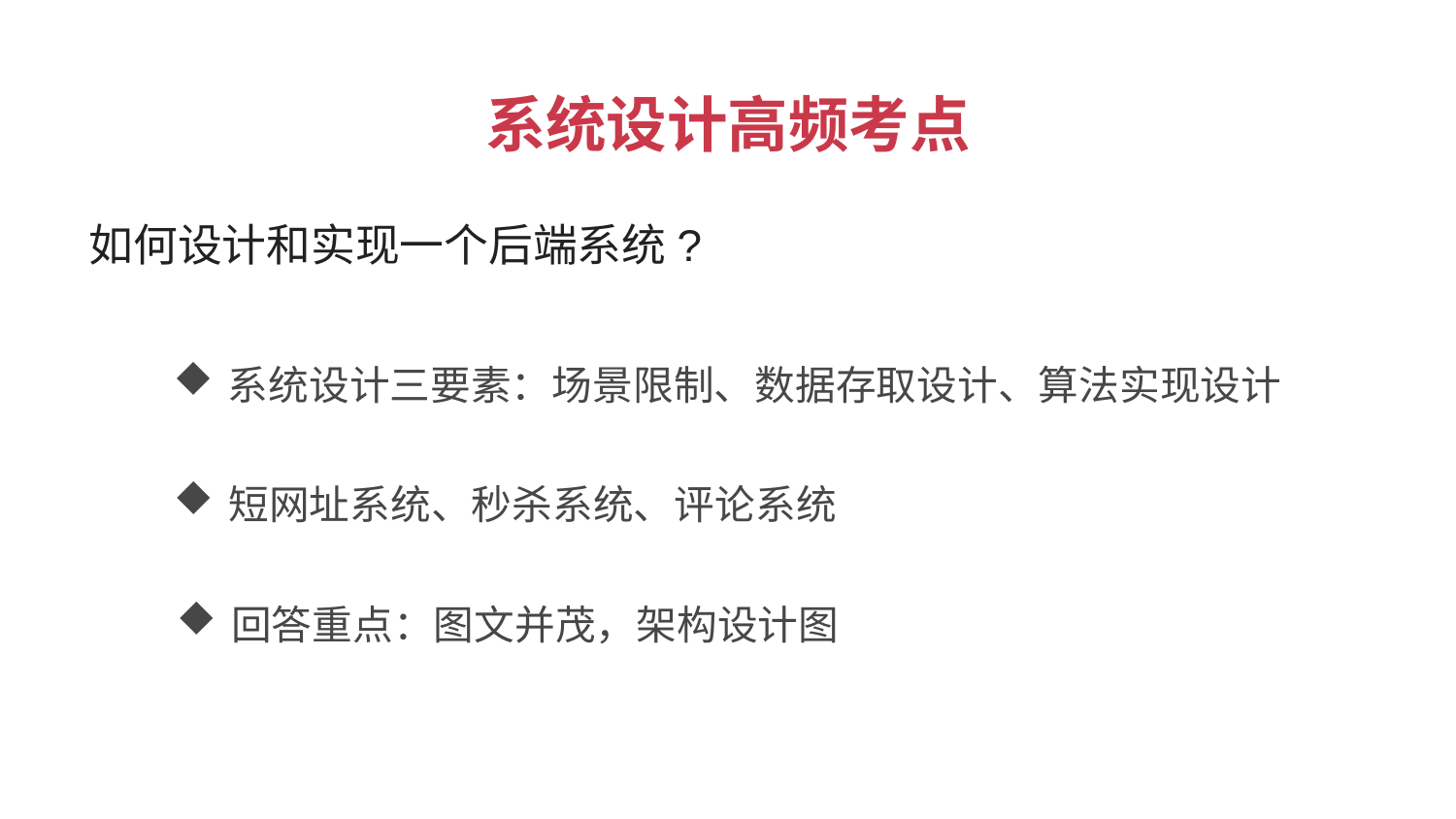

系统设计高频考点
如何设计和实现一个后端系统?
系统设计三要素：场景限制、数据存取设计、算法实现设计
短网址系统、秒杀系统、评论系统
回答重点：图文并茂，架构设计图